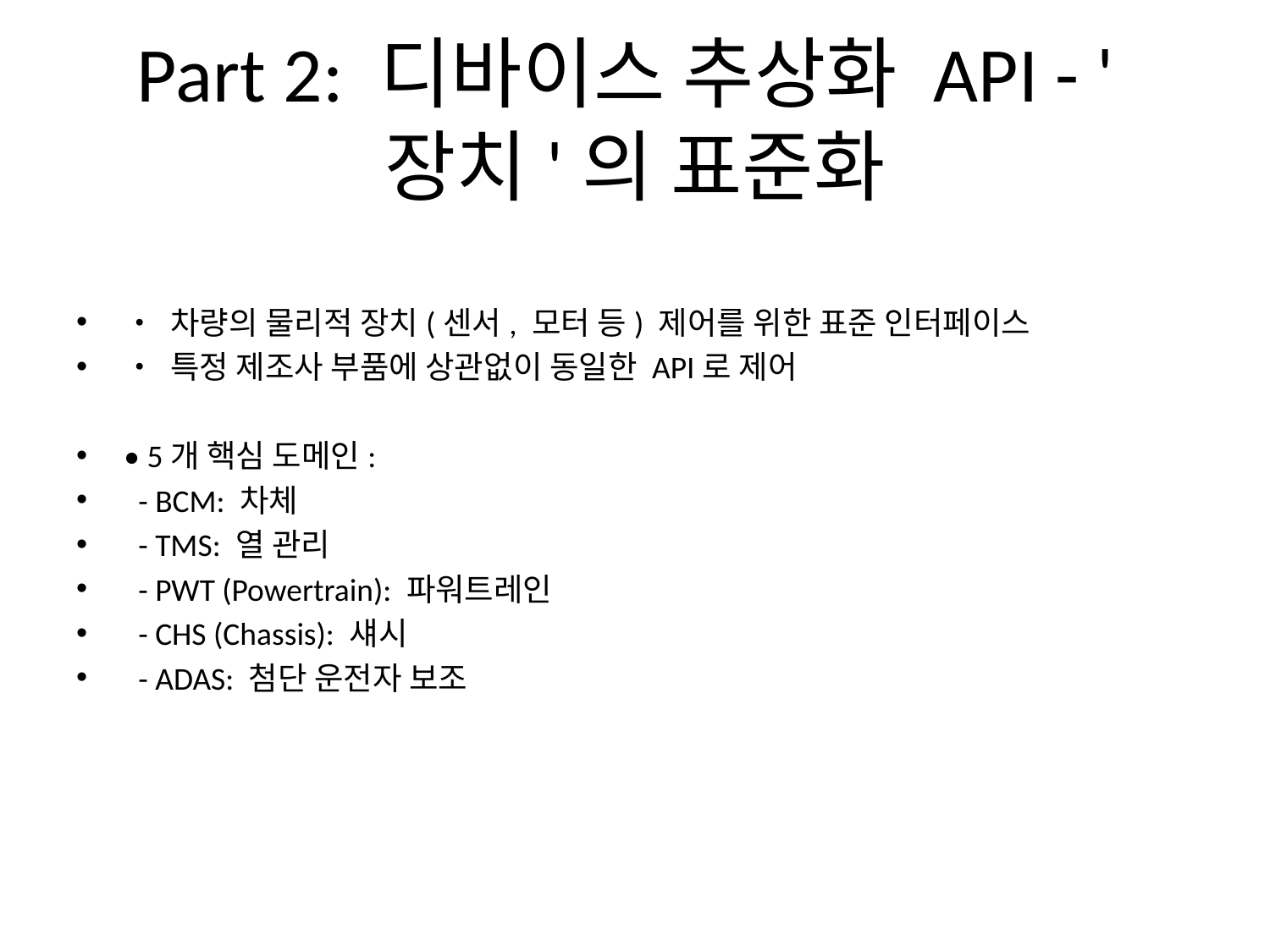

# Part 2: 디바이스 추상화 API - '장치'의 표준화

• 차량의 물리적 장치(센서, 모터 등) 제어를 위한 표준 인터페이스
• 특정 제조사 부품에 상관없이 동일한 API로 제어

• 5개 핵심 도메인:
  - BCM: 차체
  - TMS: 열 관리
  - PWT (Powertrain): 파워트레인
  - CHS (Chassis): 섀시
  - ADAS: 첨단 운전자 보조